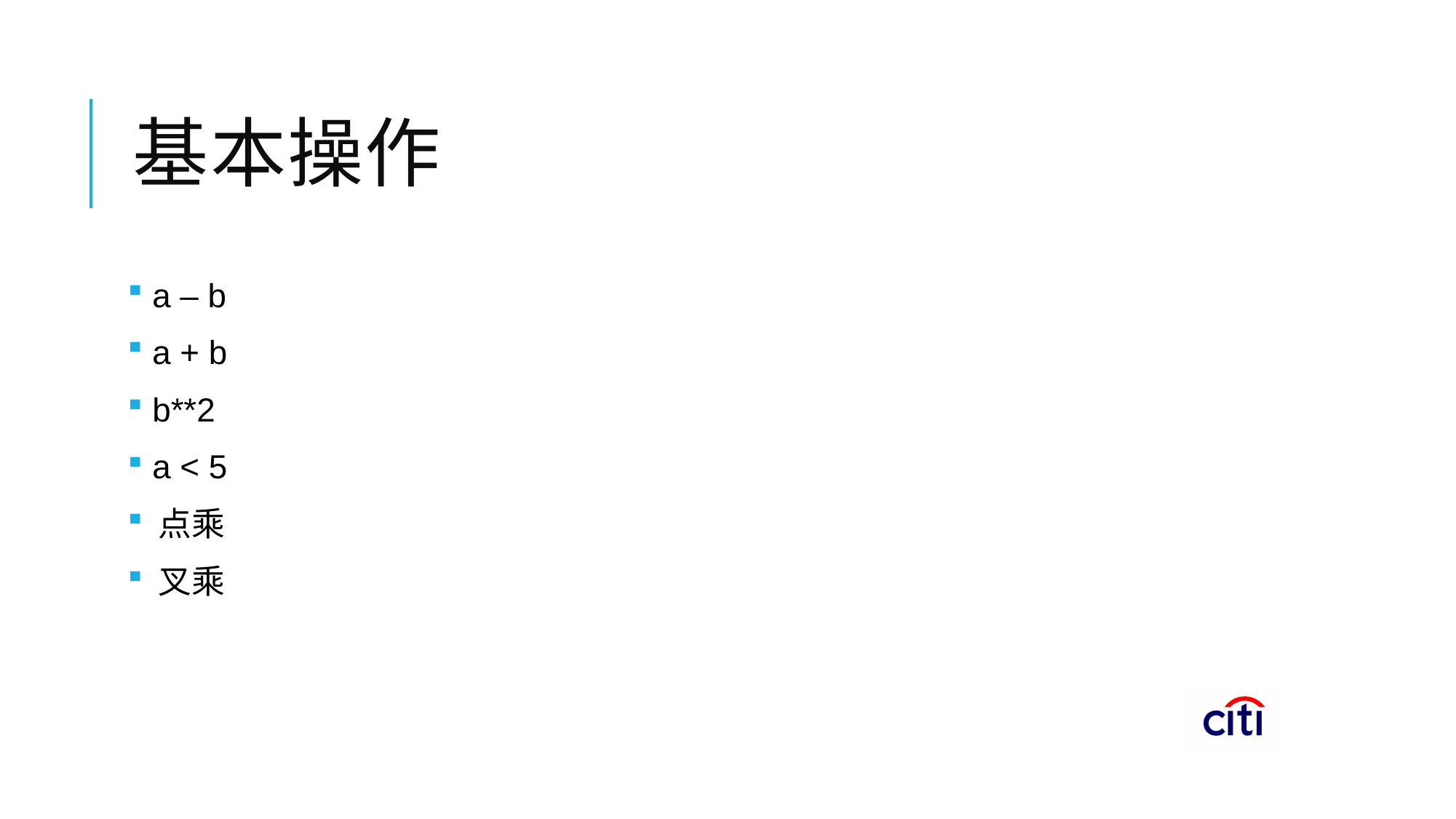

# 基本操作
 a – b
 a + b
 b**2
 a < 5
 点乘
 叉乘